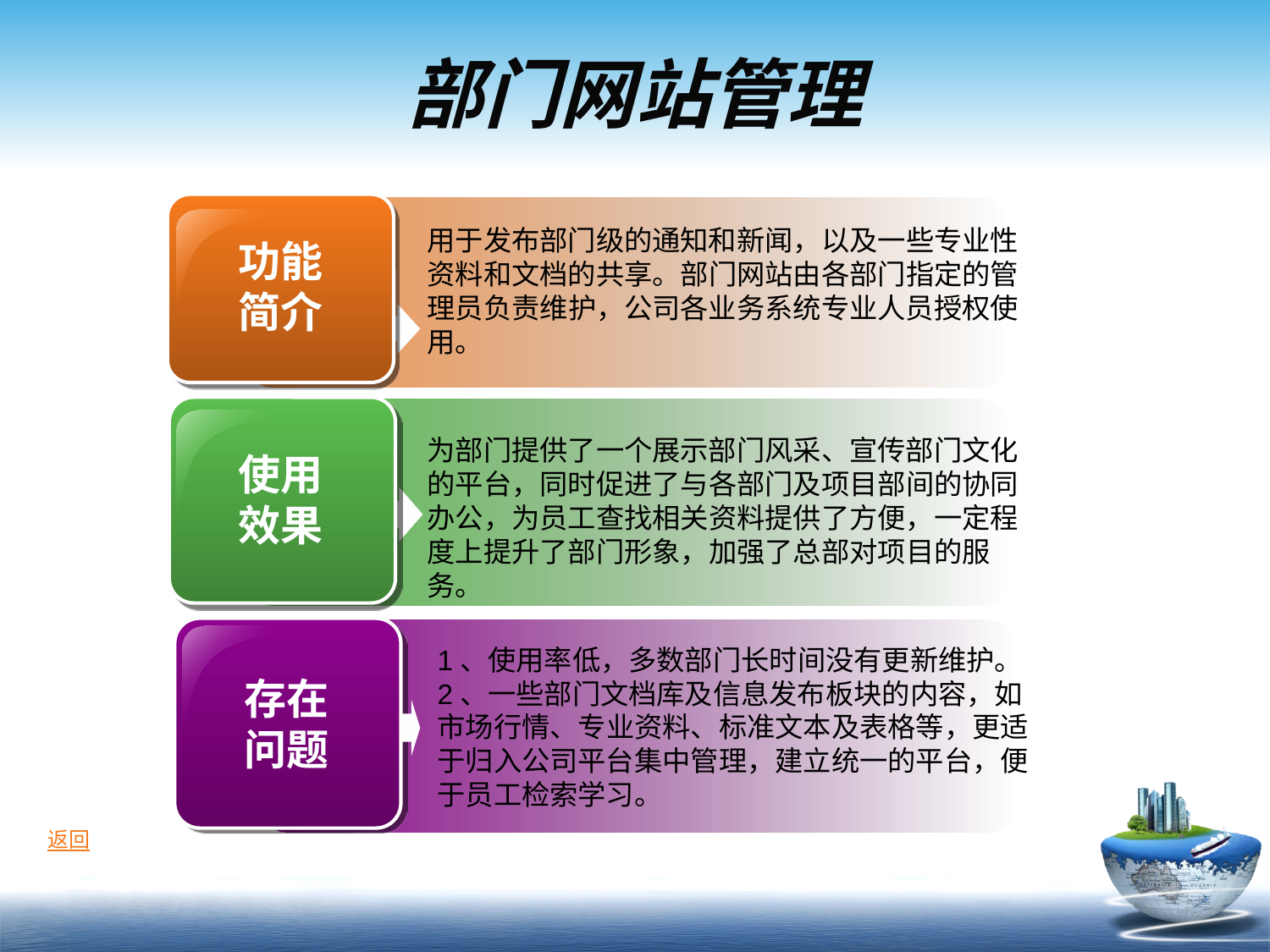

# 部门网站管理

功能
简介

用于发布部门级的通知和新闻，以及一些专业性资料和文档的共享。部门网站由各部门指定的管理员负责维护，公司各业务系统专业人员授权使用。

使用
效果

为部门提供了一个展示部门风采、宣传部门文化的平台，同时促进了与各部门及项目部间的协同办公，为员工查找相关资料提供了方便，一定程度上提升了部门形象，加强了总部对项目的服务。

存在
问题

1、使用率低，多数部门长时间没有更新维护。
2、一些部门文档库及信息发布板块的内容，如市场行情、专业资料、标准文本及表格等，更适于归入公司平台集中管理，建立统一的平台，便于员工检索学习。
返回